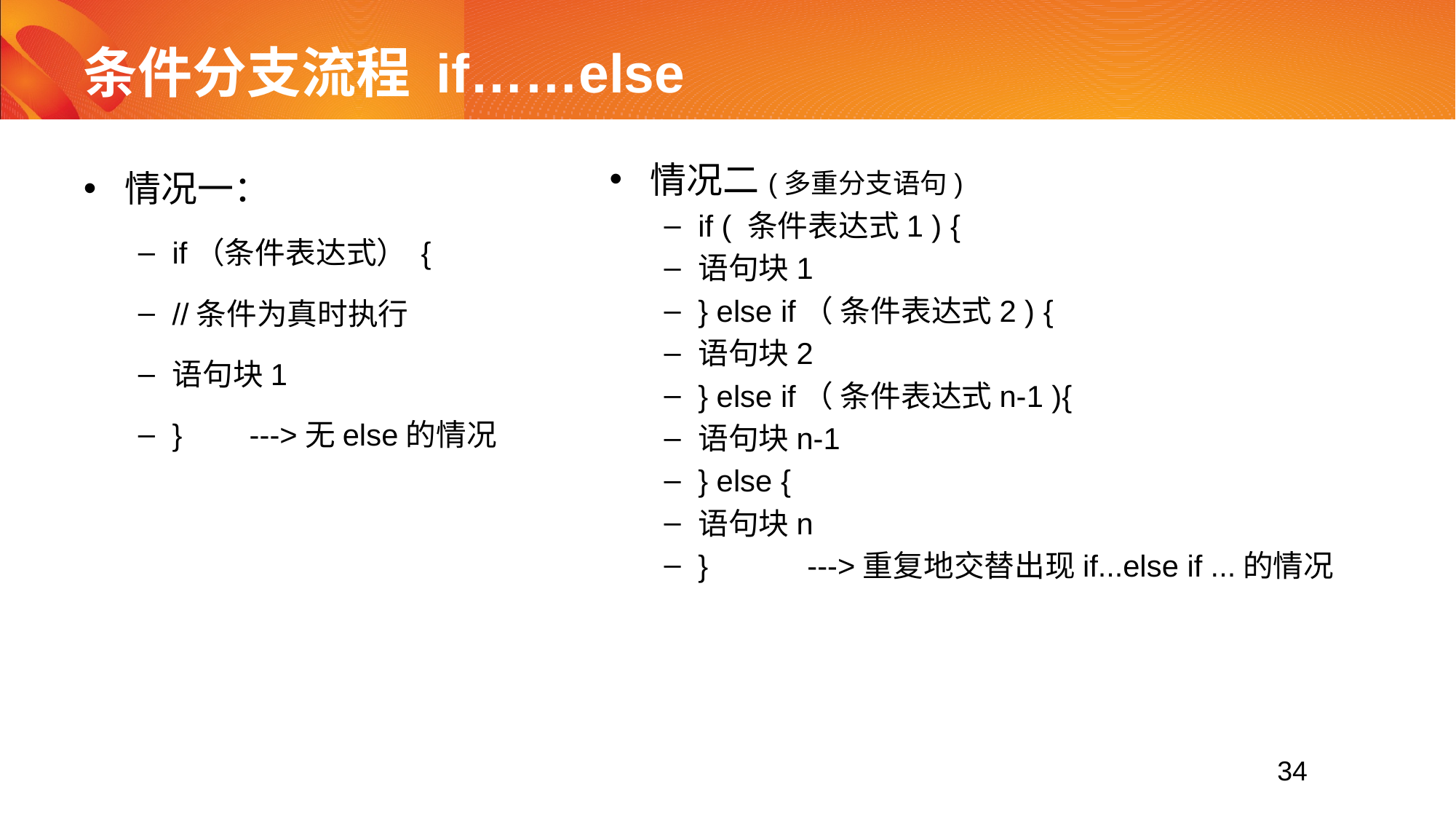

# 条件分支流程 if……else
情况一：
if（条件表达式） {
//条件为真时执行
语句块1
}        --->无else的情况
情况二(多重分支语句)
if ( 条件表达式1 ) {
语句块1
} else if（ 条件表达式2 ) {
语句块2
} else if（ 条件表达式n-1 ){
语句块n-1
} else {
语句块n
}	--->重复地交替出现if...else if ...的情况